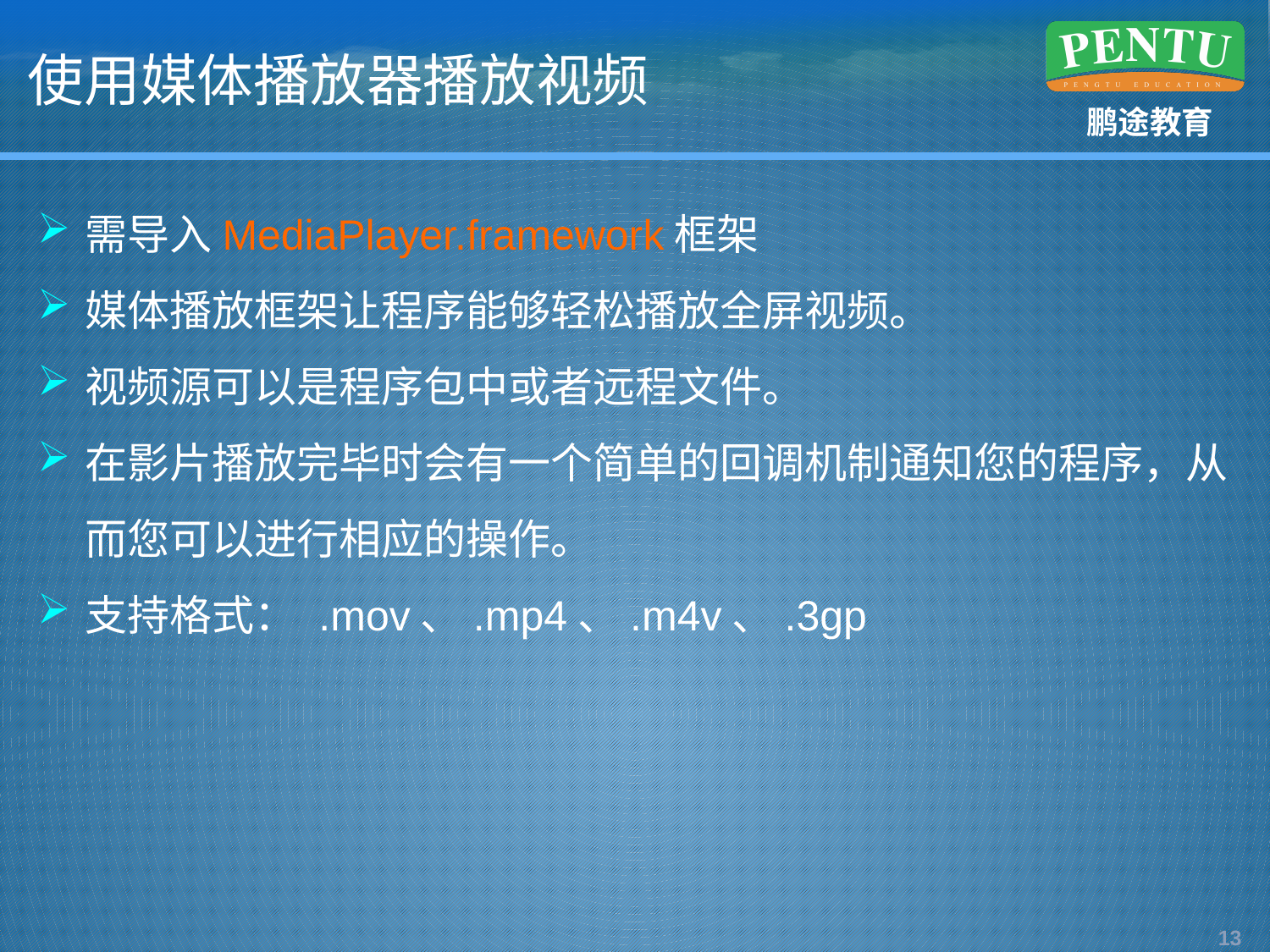

# 使用媒体播放器播放视频
需导入MediaPlayer.framework框架
媒体播放框架让程序能够轻松播放全屏视频。
视频源可以是程序包中或者远程文件。
在影片播放完毕时会有一个简单的回调机制通知您的程序，从而您可以进行相应的操作。
支持格式： .mov、.mp4、.m4v、.3gp
13